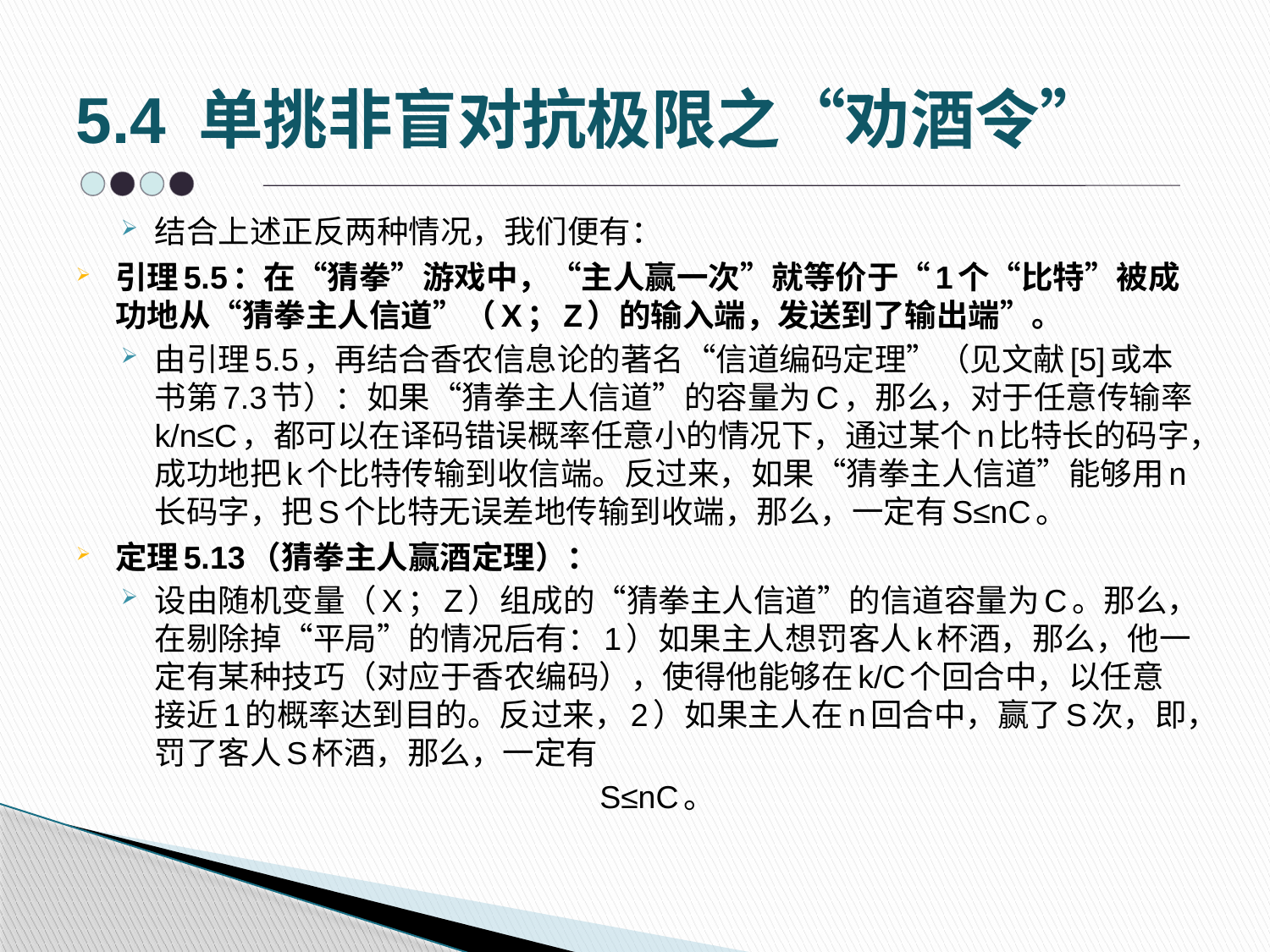

# 5.4 单挑非盲对抗极限之“劝酒令”

结合上述正反两种情况，我们便有：
引理5.5：在“猜拳”游戏中，“主人赢一次”就等价于“1个“比特”被成功地从“猜拳主人信道”（X；Z）的输入端，发送到了输出端”。
由引理5.5，再结合香农信息论的著名“信道编码定理”（见文献[5]或本书第7.3节）：如果“猜拳主人信道”的容量为C，那么，对于任意传输率k/n≤C，都可以在译码错误概率任意小的情况下，通过某个n比特长的码字，成功地把k个比特传输到收信端。反过来，如果“猜拳主人信道”能够用n长码字，把S个比特无误差地传输到收端，那么，一定有S≤nC。
定理5.13（猜拳主人赢酒定理）：
设由随机变量（X；Z）组成的“猜拳主人信道”的信道容量为C。那么，在剔除掉“平局”的情况后有：1）如果主人想罚客人k杯酒，那么，他一定有某种技巧（对应于香农编码），使得他能够在k/C个回合中，以任意接近1的概率达到目的。反过来，2）如果主人在n回合中，赢了S次，即，罚了客人S杯酒，那么，一定有
S≤nC。